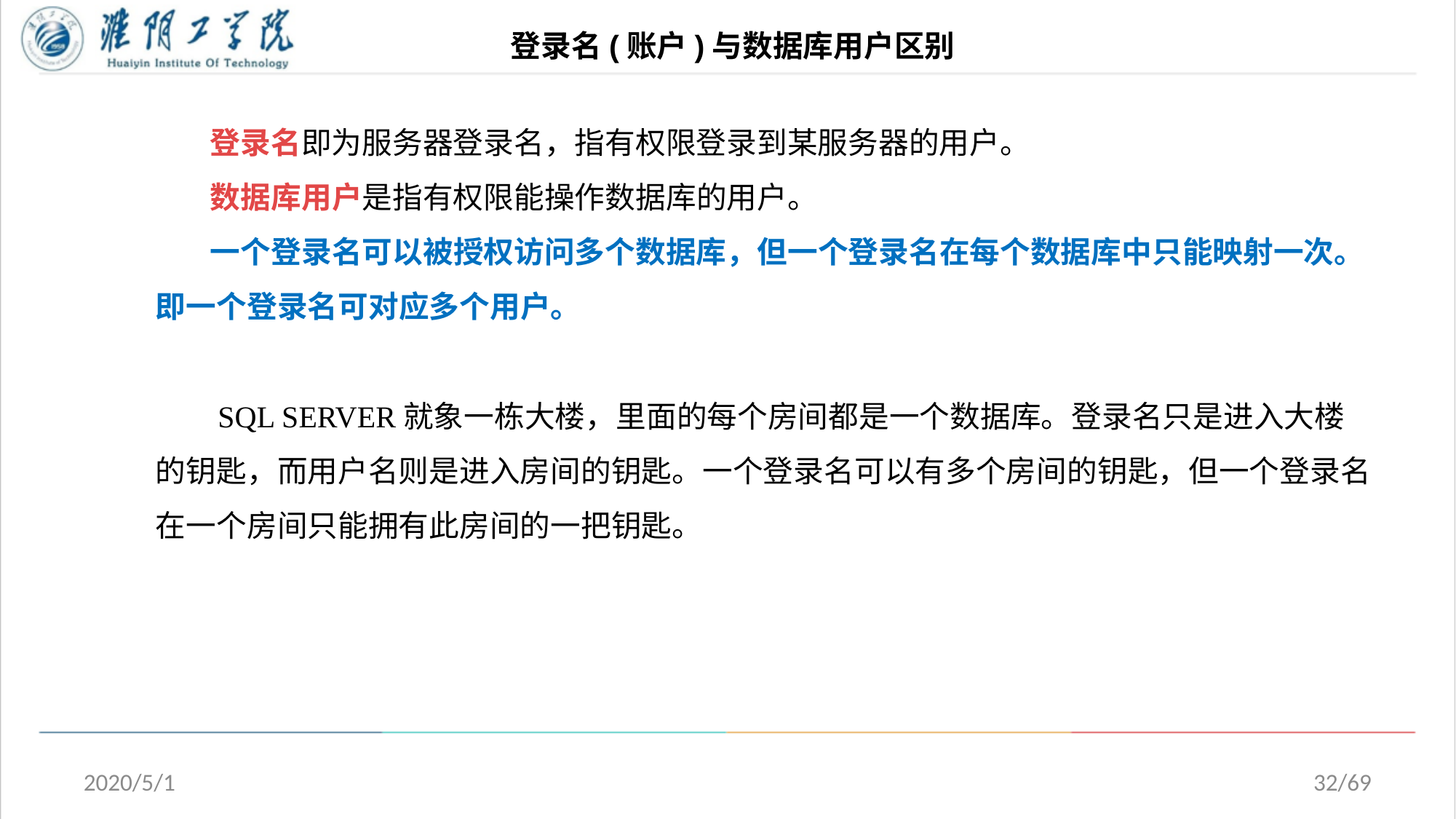

# 登录名(账户)与数据库用户区别
登录名即为服务器登录名，指有权限登录到某服务器的用户。
数据库用户是指有权限能操作数据库的用户。
一个登录名可以被授权访问多个数据库，但一个登录名在每个数据库中只能映射一次。即一个登录名可对应多个用户。

 SQL SERVER就象一栋大楼，里面的每个房间都是一个数据库。登录名只是进入大楼的钥匙，而用户名则是进入房间的钥匙。一个登录名可以有多个房间的钥匙，但一个登录名在一个房间只能拥有此房间的一把钥匙。
2020/5/1
32/69